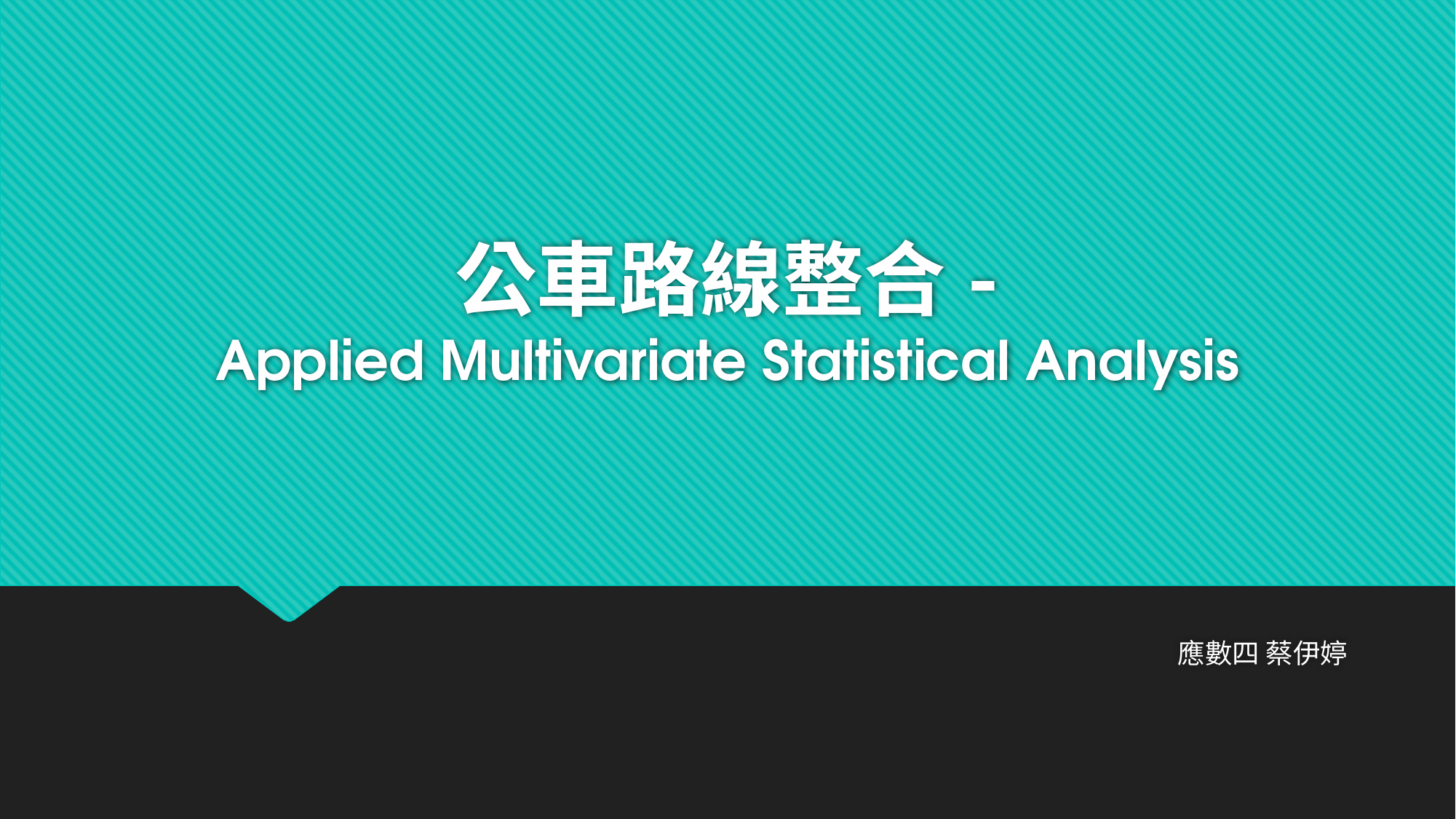

# 公車路線整合- Applied Multivariate Statistical Analysis
應數四 蔡伊婷